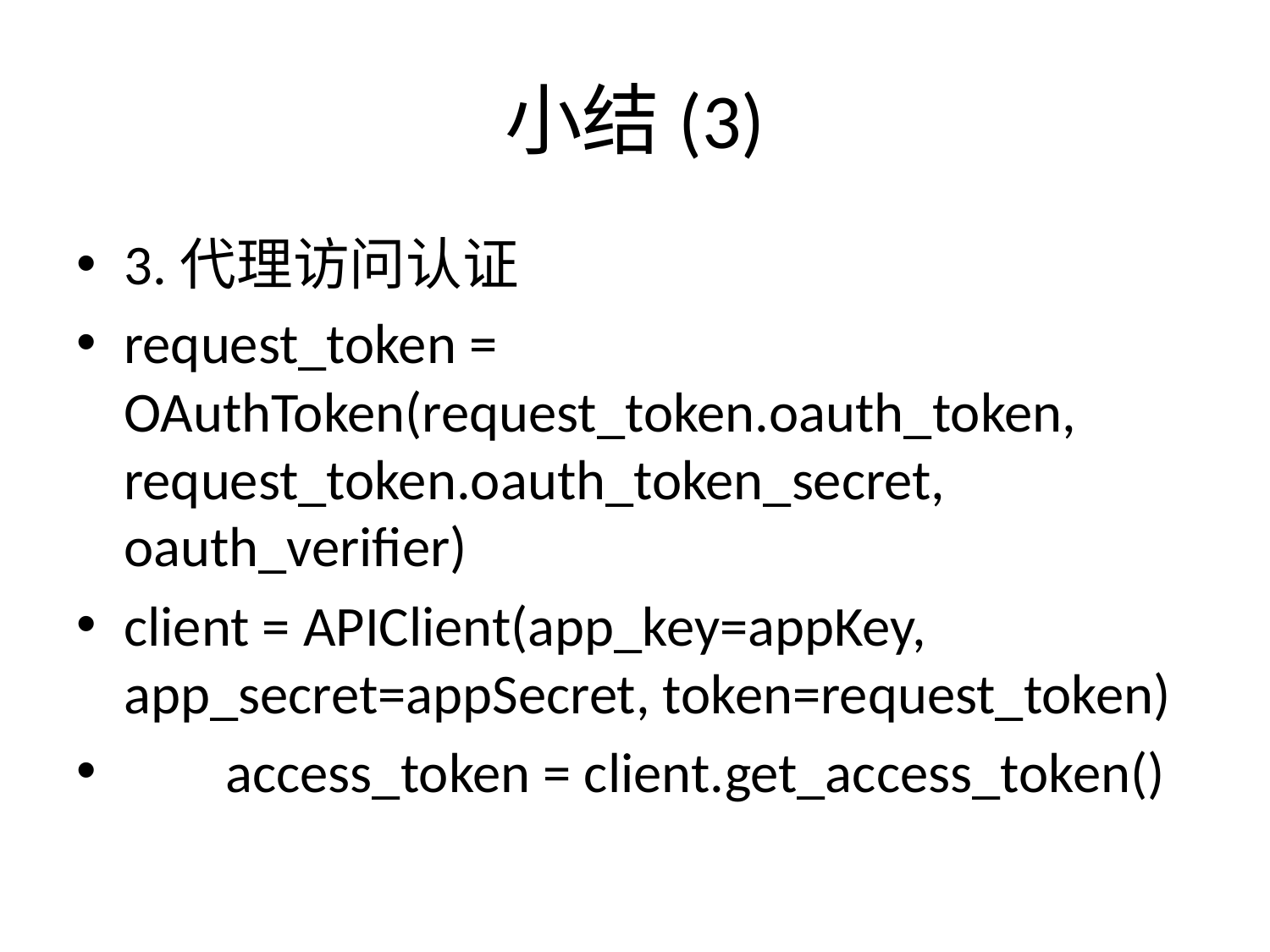

# 小结(3)
3.代理访问认证
request_token = OAuthToken(request_token.oauth_token, request_token.oauth_token_secret, oauth_verifier)
client = APIClient(app_key=appKey, app_secret=appSecret, token=request_token)
        access_token = client.get_access_token()